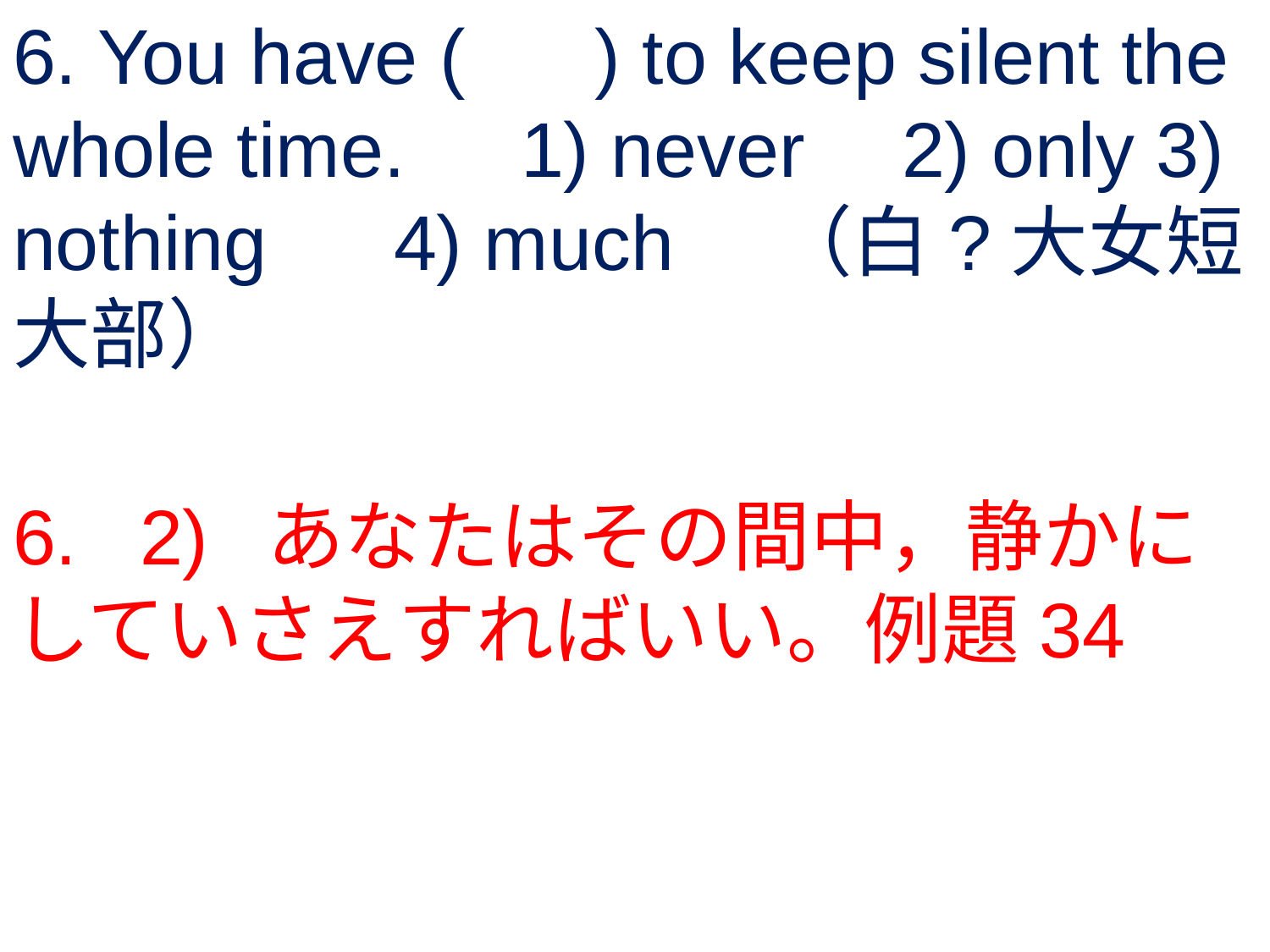

# 6. You have (      ) to keep silent the whole time.	1) never	2) only	3) nothing	4) much	（白?大女短大部）
6.	2) 	あなたはその間中，静かにしていさえすればいい。例題34